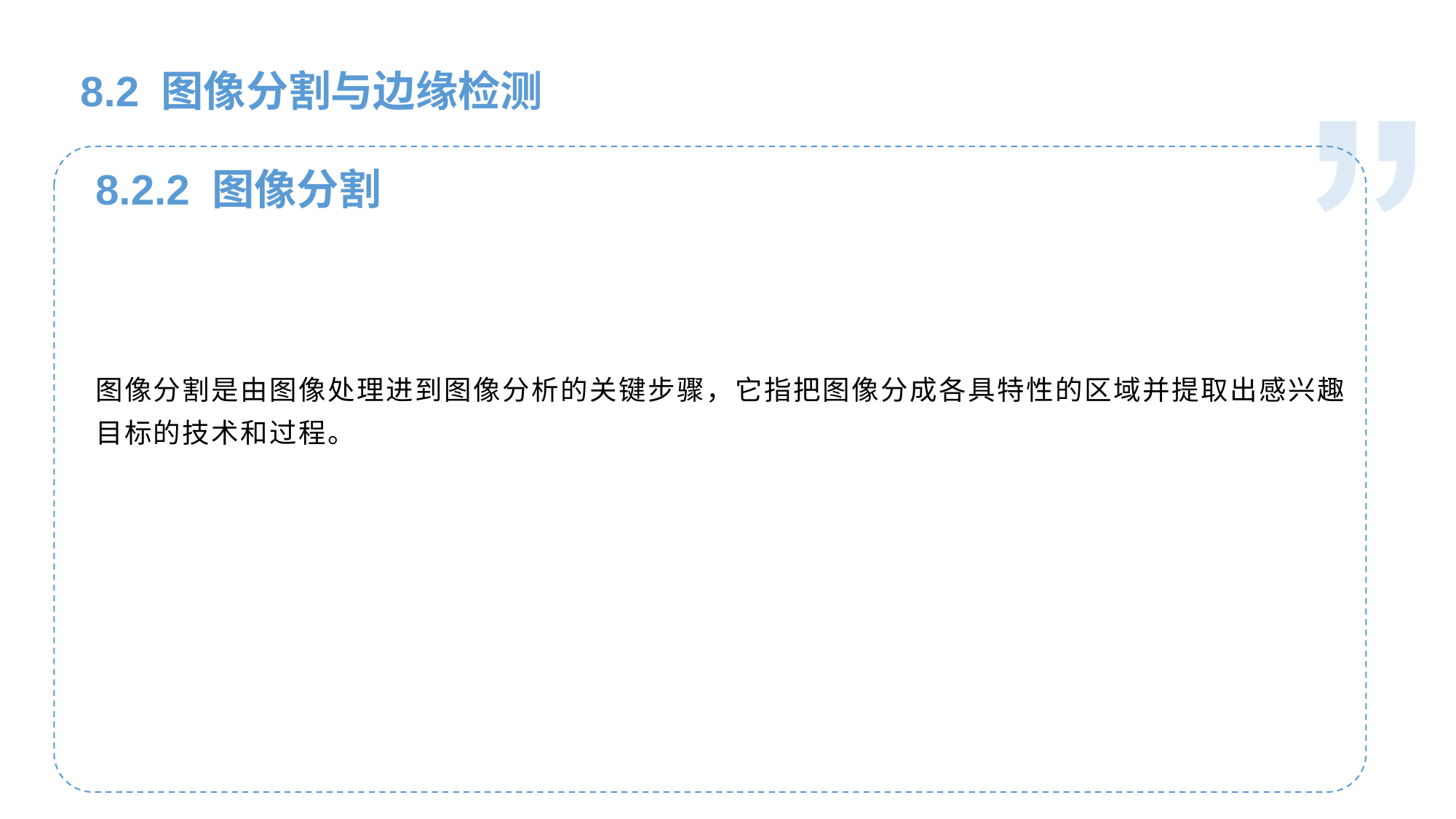

人工智能基础
8.2 图像分割与边缘检测

8.2.2 图像分割

图像分割是由图像处理进到图像分析的关键步骤，它指把图像分成各具特性的区域并提取出感兴趣目标的技术和过程。